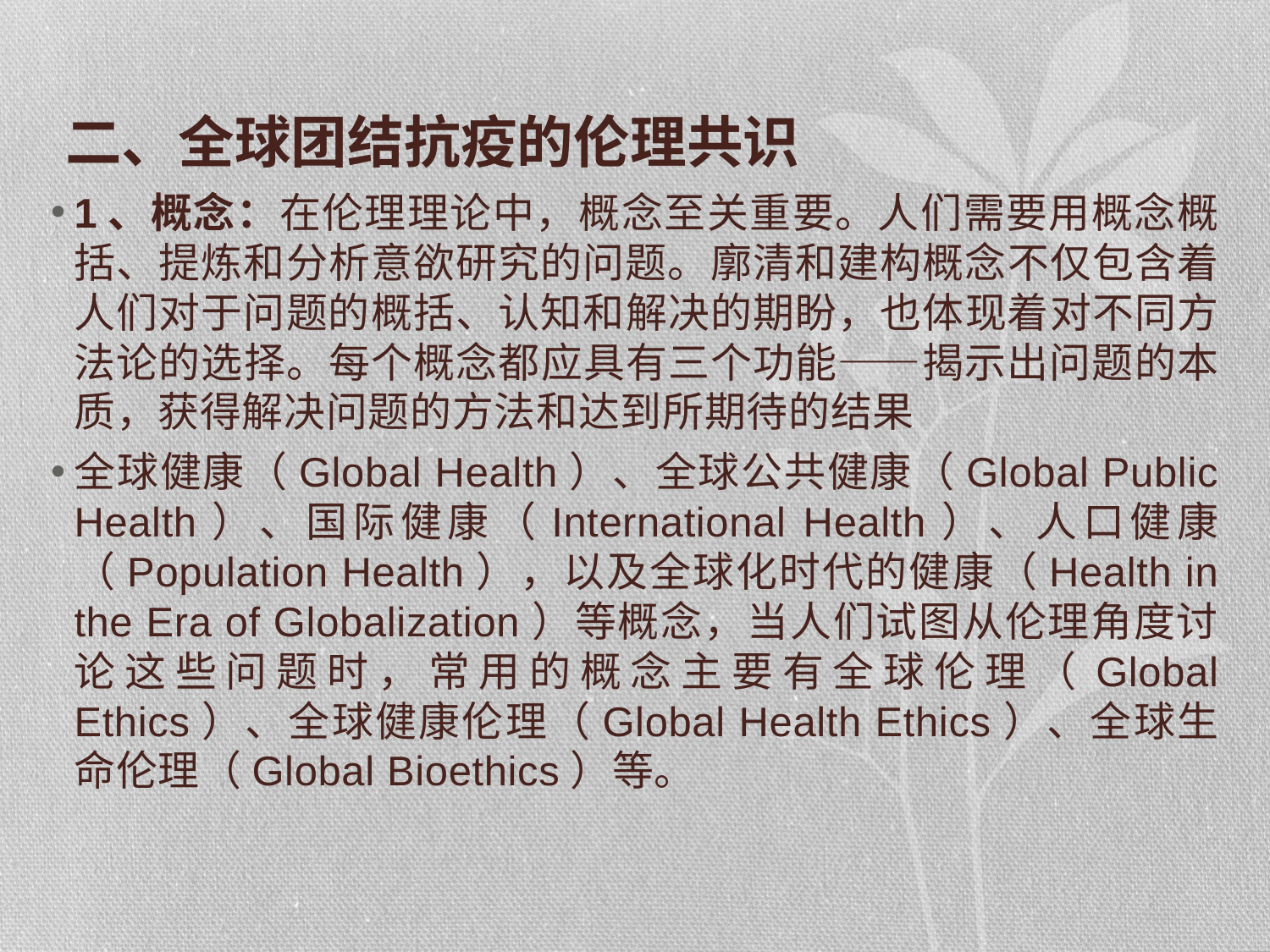

二、全球团结抗疫的伦理共识
1、概念：在伦理理论中，概念至关重要。人们需要用概念概括、提炼和分析意欲研究的问题。廓清和建构概念不仅包含着人们对于问题的概括、认知和解决的期盼，也体现着对不同方法论的选择。每个概念都应具有三个功能——揭示出问题的本质，获得解决问题的方法和达到所期待的结果
全球健康（Global Health）、全球公共健康（Global Public Health）、国际健康（International Health）、人口健康（Population Health），以及全球化时代的健康（Health in the Era of Globalization）等概念，当人们试图从伦理角度讨论这些问题时，常用的概念主要有全球伦理（Global Ethics）、全球健康伦理（Global Health Ethics）、全球生命伦理（Global Bioethics）等。